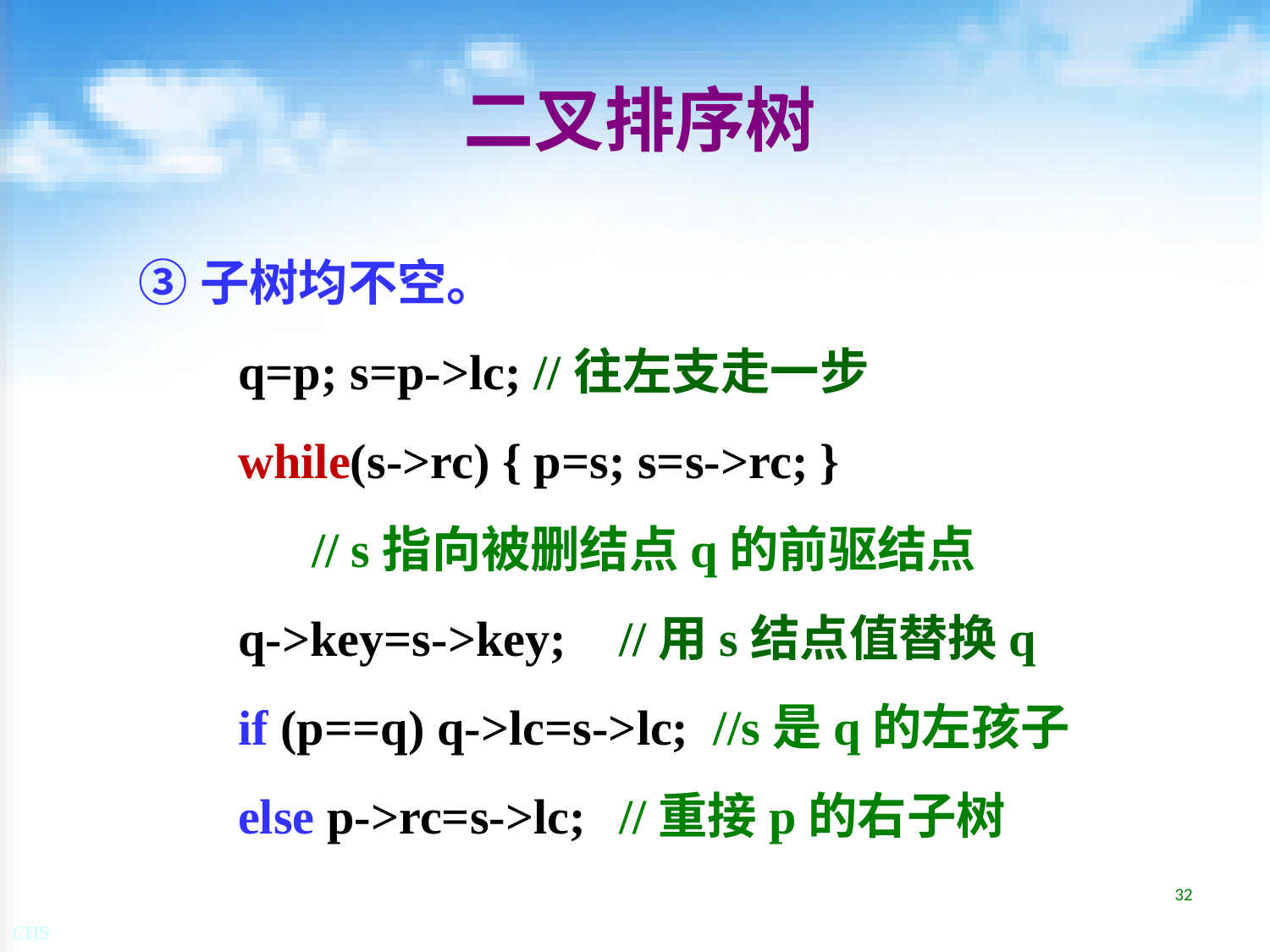

# 二叉排序树
③子树均不空。
q=p; s=p->lc; //往左支走一步
while(s->rc) { p=s; s=s->rc; }
      // s指向被删结点q的前驱结点
q->key=s->key;	//用s结点值替换q
if (p==q) q->lc=s->lc;  //s是q的左孩子
else p->rc=s->lc;	//重接p的右子树
32